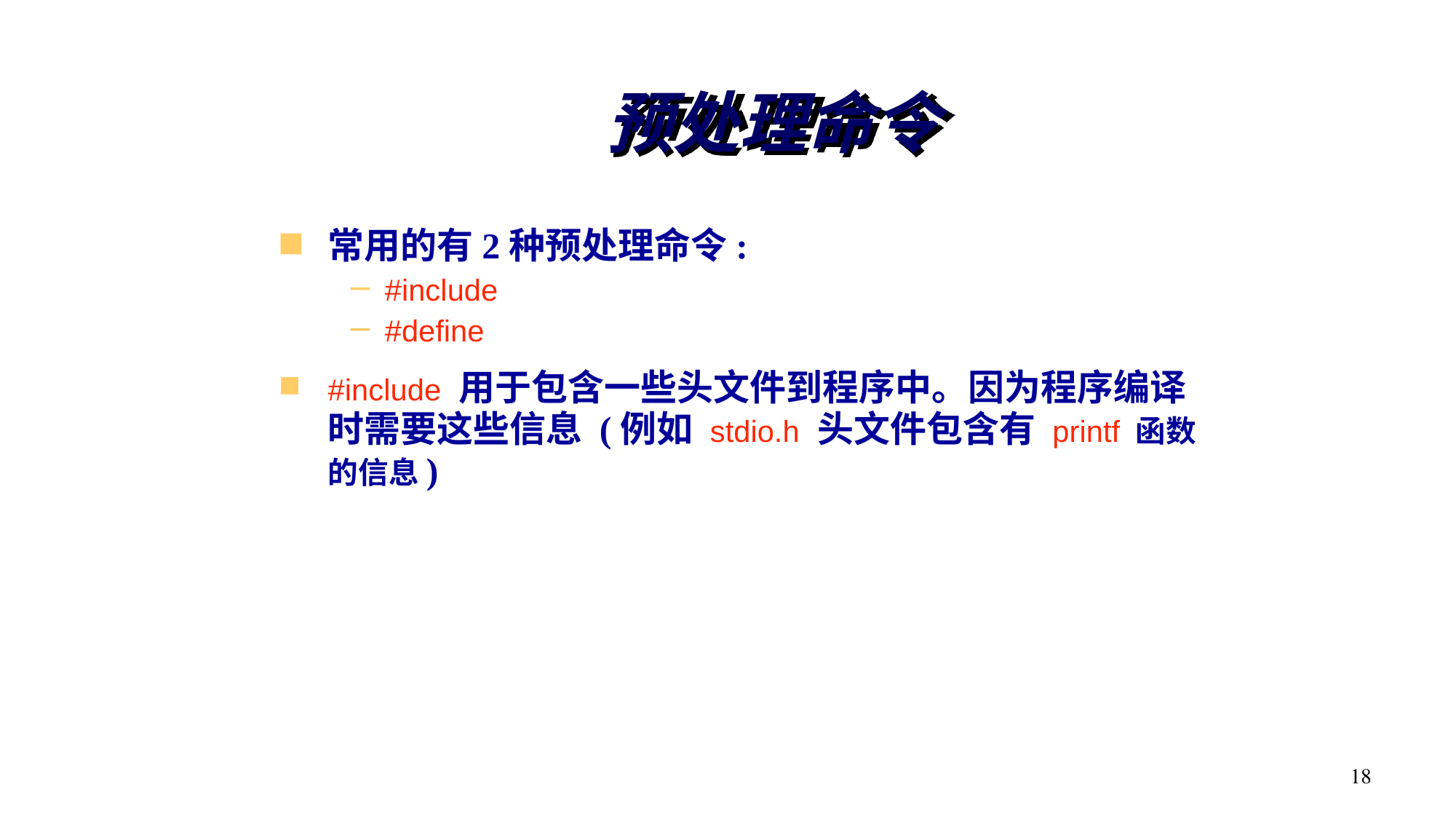

# 预处理命令
常用的有2种预处理命令:
#include
#define

#include 用于包含一些头文件到程序中。因为程序编译时需要这些信息 (例如 stdio.h 头文件包含有 printf 函数的信息)